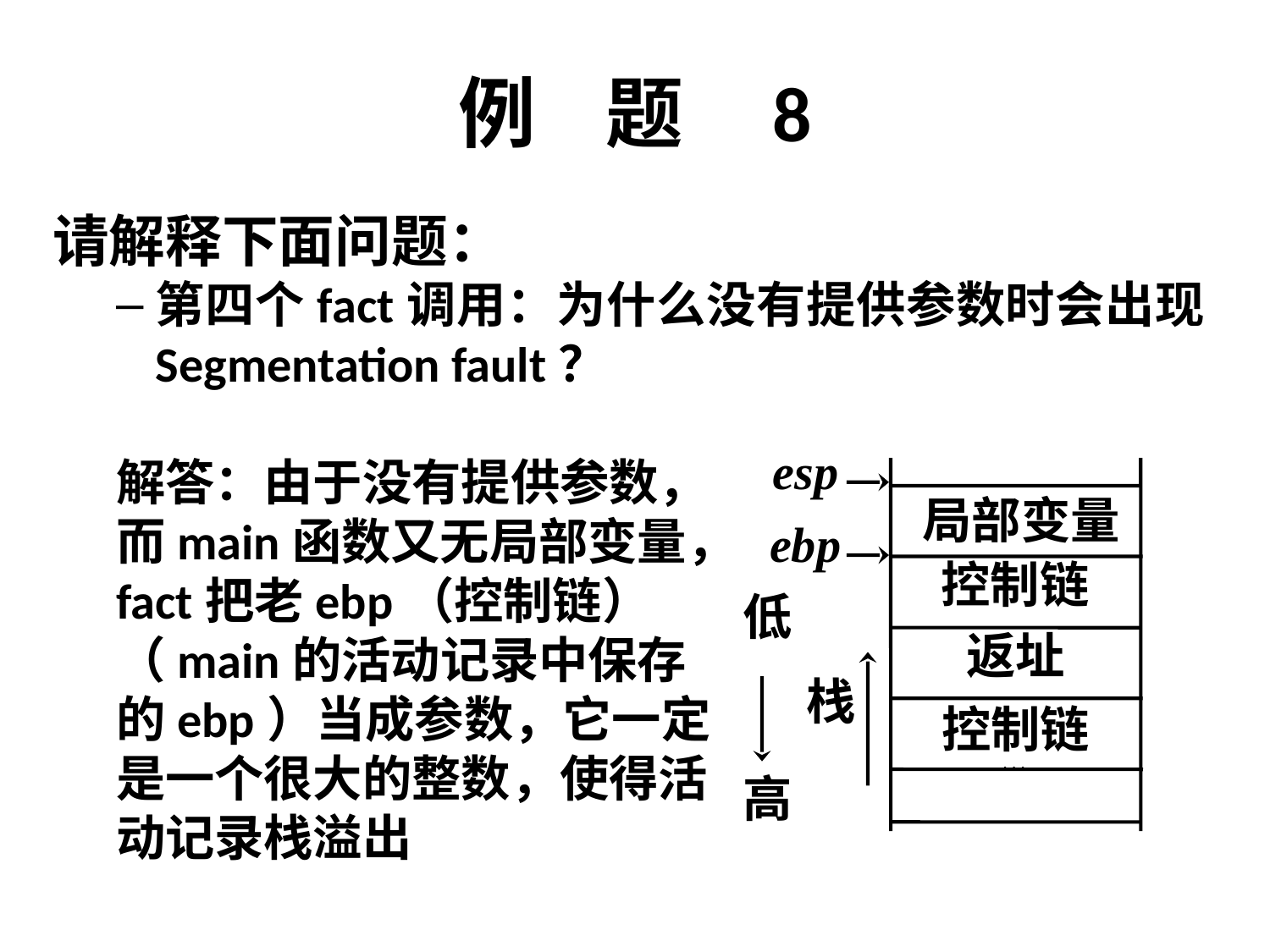

# 例    题    8
请解释下面问题：
第四个fact调用：为什么没有提供参数时会出现Segmentation fault？

解答：由于没有提供参数，
而main函数又无局部变量，
fact把老ebp（控制链）
（main的活动记录中保存
的ebp）当成参数，它一定
是一个很大的整数，使得活
动记录栈溢出
esp

局部变量

ebp
控制链

低
返址

栈

控制链

. . .
高